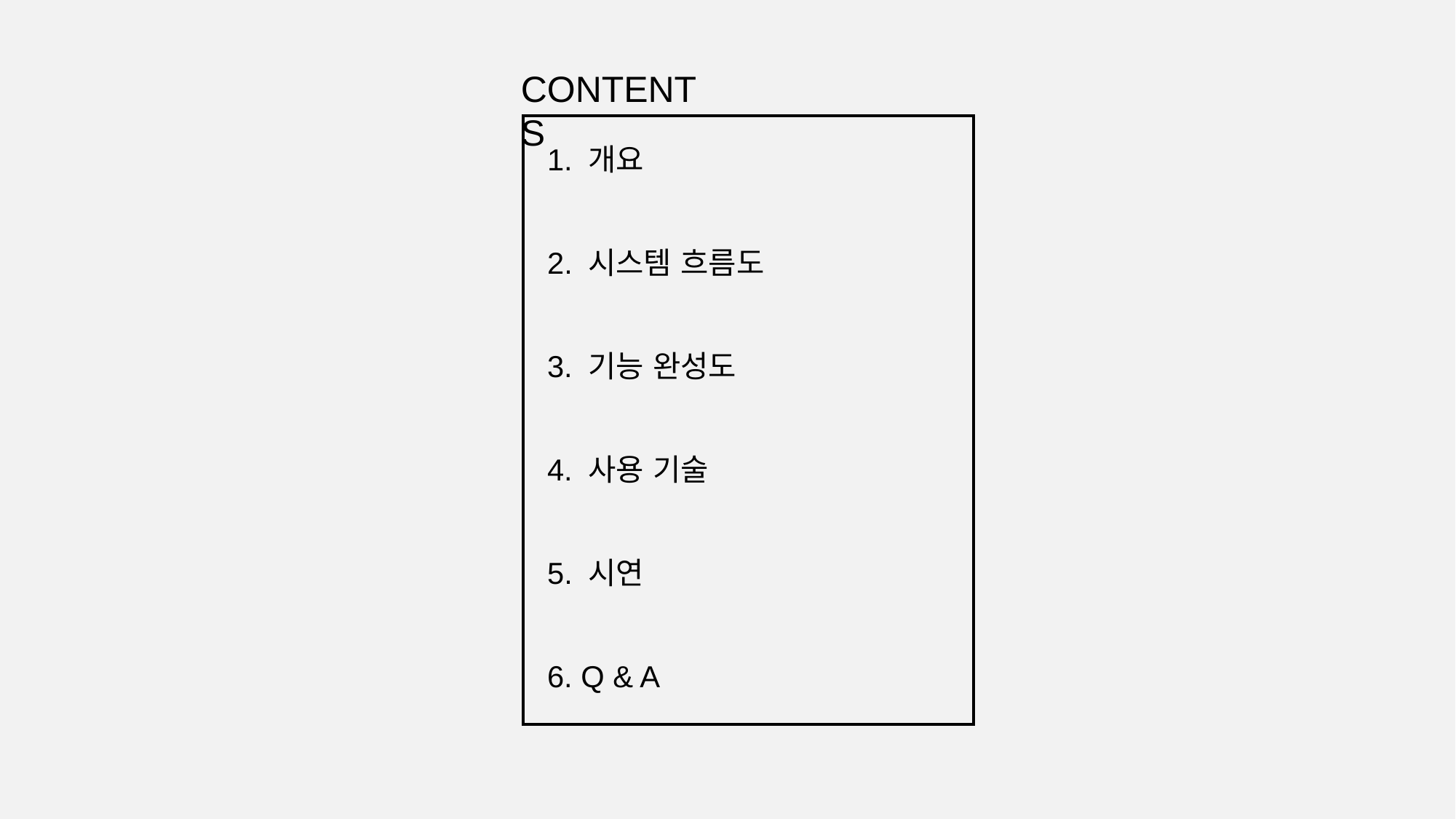

CONTENTS

1. 개요
2. 시스템 흐름도
3. 기능 완성도
4. 사용 기술
5. 시연
6. Q & A